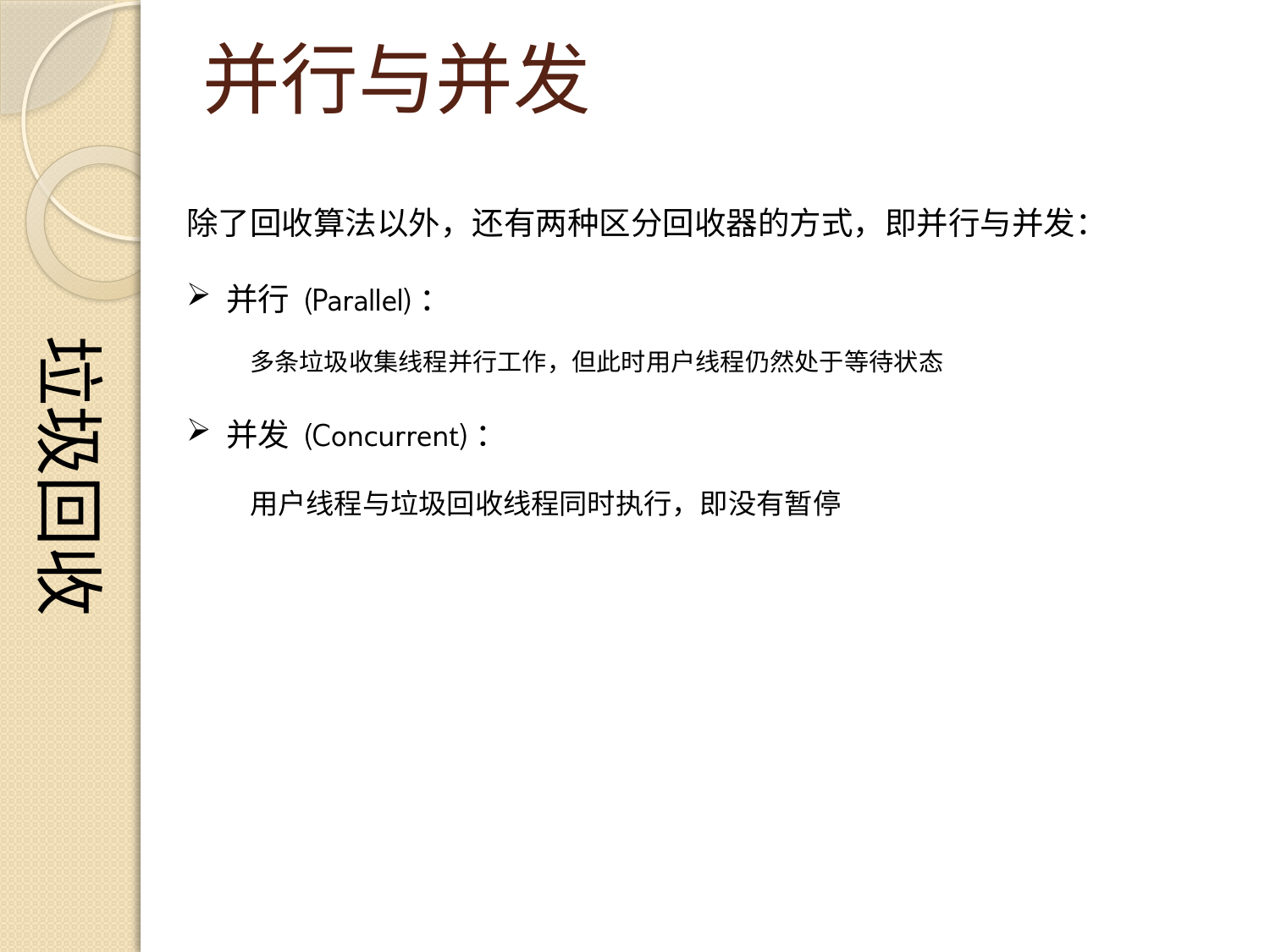

垃圾回收
# 并行与并发
除了回收算法以外，还有两种区分回收器的方式，即并行与并发：
并行 (Parallel)：
多条垃圾收集线程并行工作，但此时用户线程仍然处于等待状态
并发 (Concurrent)：
用户线程与垃圾回收线程同时执行，即没有暂停